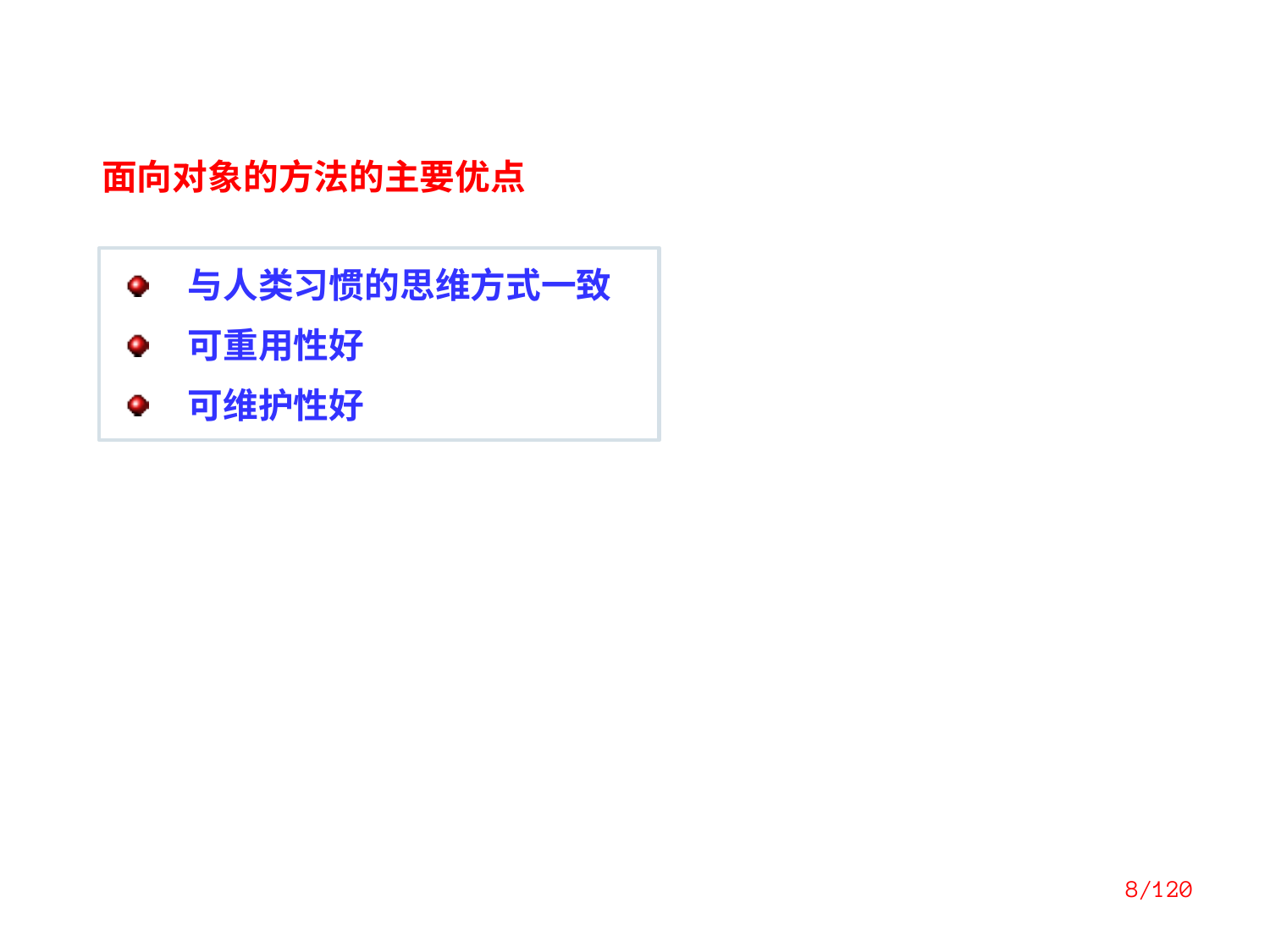

面向对象的方法的主要优点
与人类习惯的思维方式一致
可重用性好
可维护性好
8/120